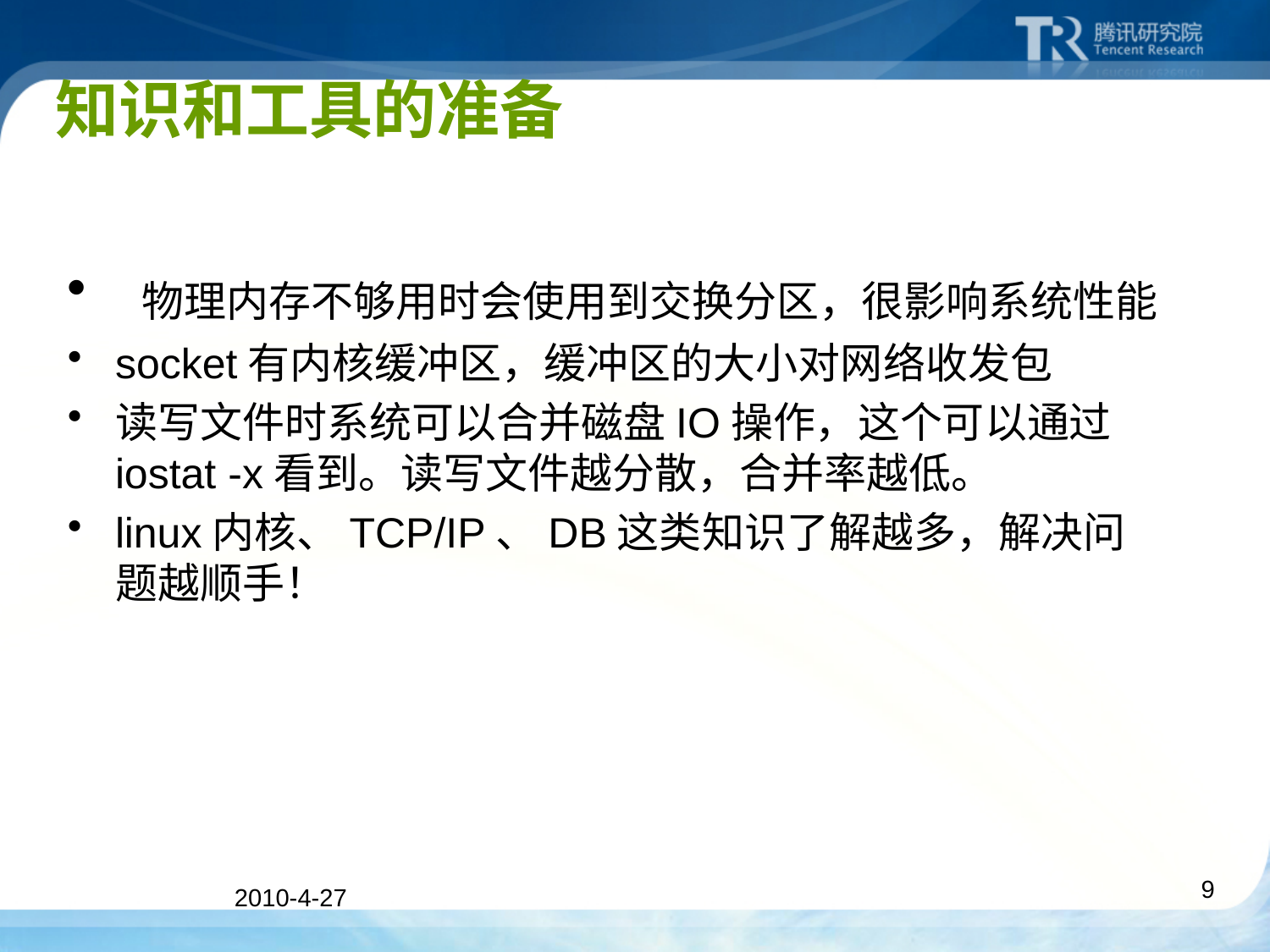

# 知识和工具的准备
 物理内存不够用时会使用到交换分区，很影响系统性能
socket有内核缓冲区，缓冲区的大小对网络收发包
读写文件时系统可以合并磁盘IO操作，这个可以通过iostat -x看到。读写文件越分散，合并率越低。
linux内核、TCP/IP、DB这类知识了解越多，解决问题越顺手！

2010-4-27
9